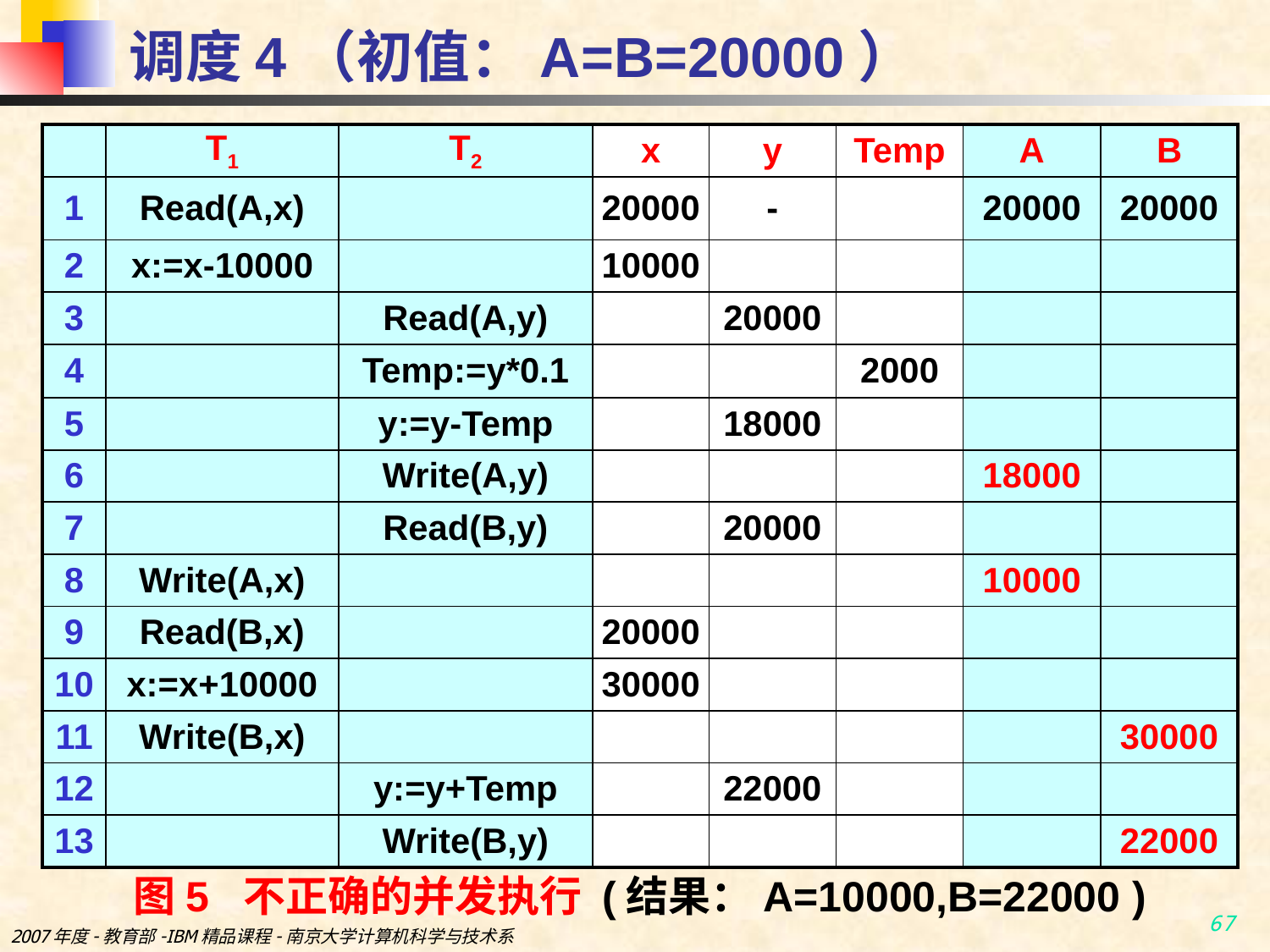

# 调度4（初值：A=B=20000）
|  | T1 | T2 | x | y | Temp | A | B |
| --- | --- | --- | --- | --- | --- | --- | --- |
| 1 | Read(A,x) |  | 20000 | - |  | 20000 | 20000 |
| 2 | x:=x-10000 |  | 10000 |  |  |  |  |
| 3 |  | Read(A,y) |  | 20000 |  |  |  |
| 4 |  | Temp:=y\*0.1 |  |  | 2000 |  |  |
| 5 |  | y:=y-Temp |  | 18000 |  |  |  |
| 6 |  | Write(A,y) |  |  |  | 18000 |  |
| 7 |  | Read(B,y) |  | 20000 |  |  |  |
| 8 | Write(A,x) |  |  |  |  | 10000 |  |
| 9 | Read(B,x) |  | 20000 |  |  |  |  |
| 10 | x:=x+10000 |  | 30000 |  |  |  |  |
| 11 | Write(B,x) |  |  |  |  |  | 30000 |
| 12 |  | y:=y+Temp |  | 22000 |  |  |  |
| 13 |  | Write(B,y) |  |  |  |  | 22000 |
图5  不正确的并发执行 (结果：A=10000,B=22000 )
67